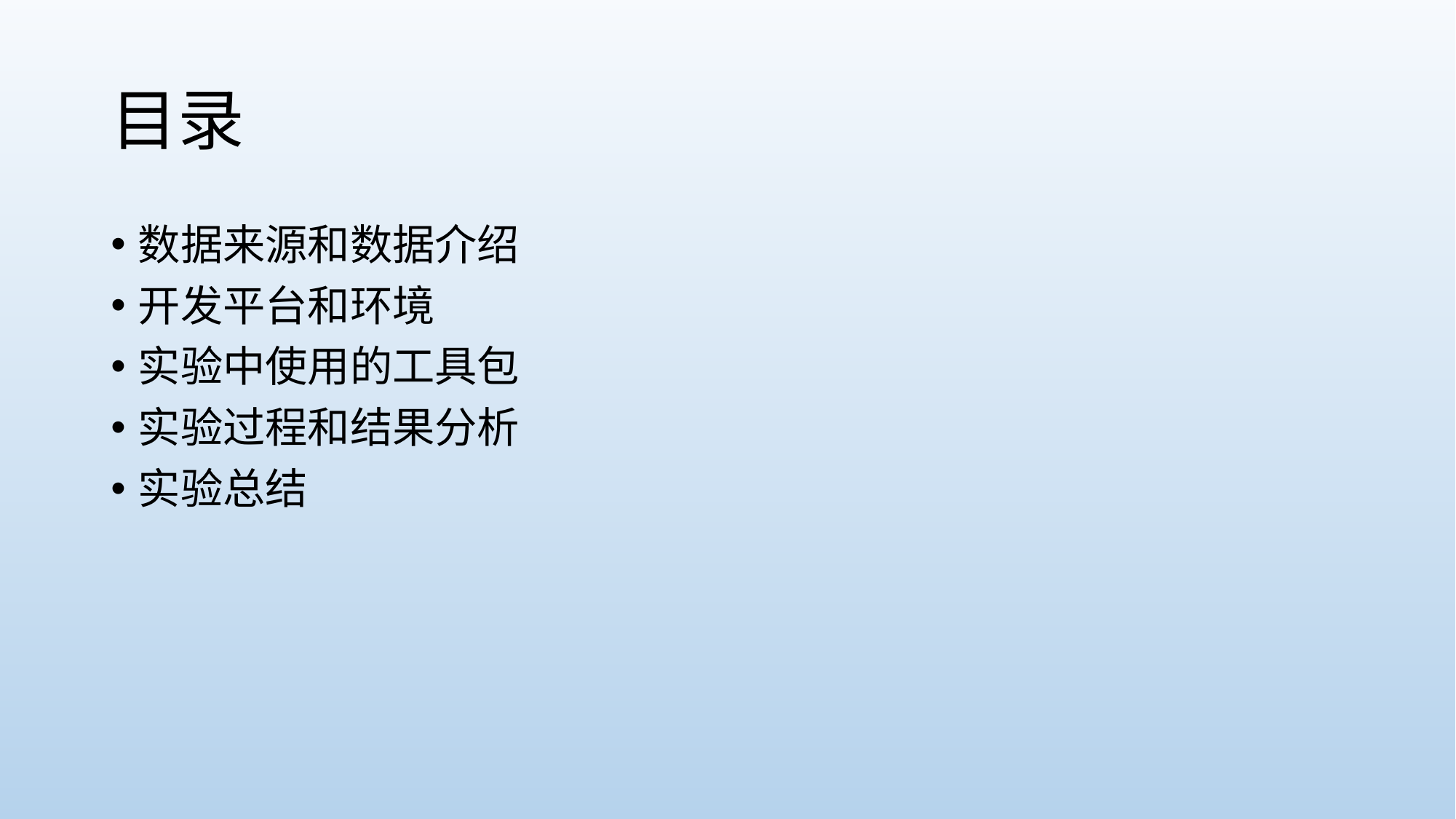

# 目录
数据来源和数据介绍
开发平台和环境
实验中使用的工具包
实验过程和结果分析
实验总结